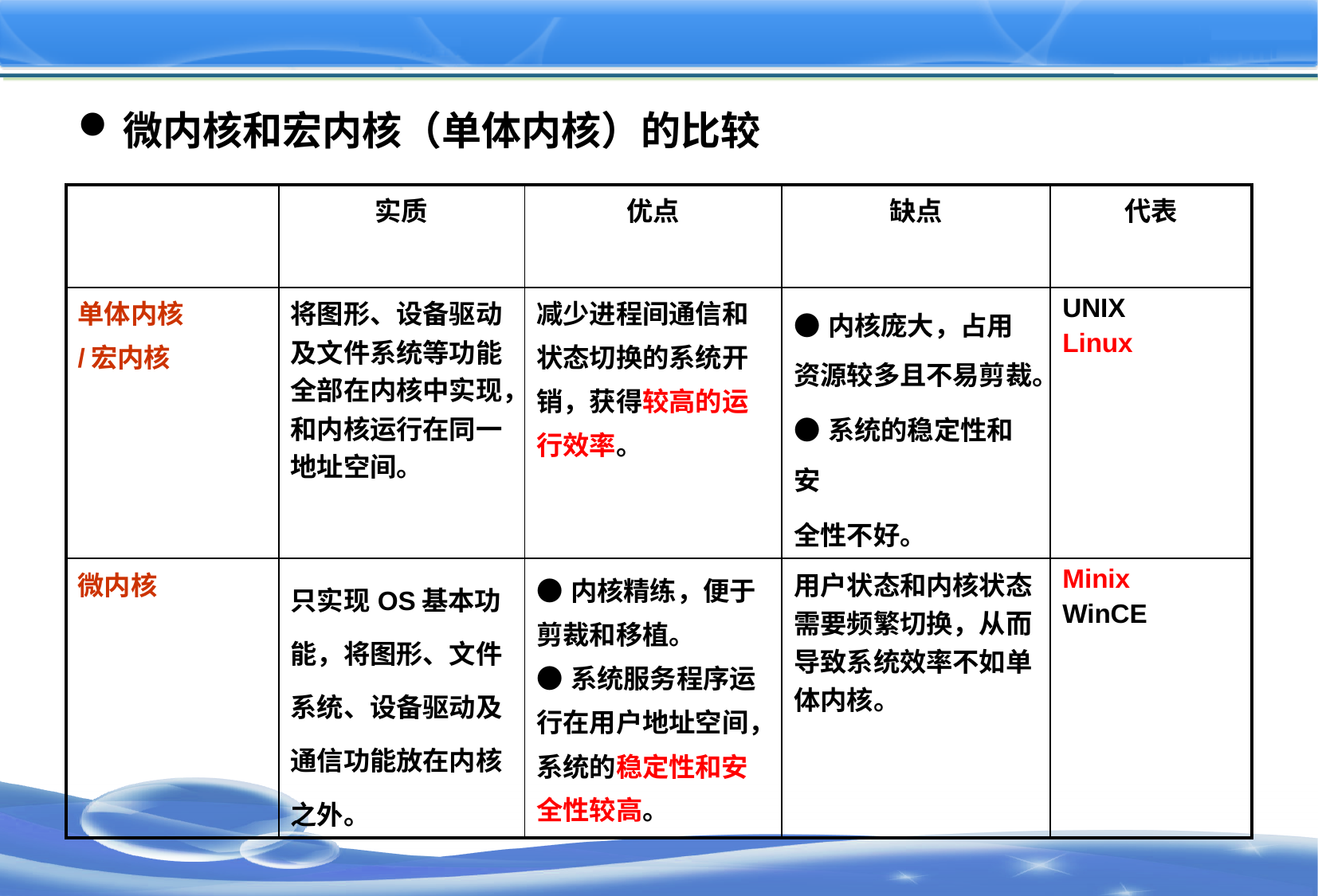

#
微内核和宏内核（单体内核）的比较

|  | 实质 | 优点 | 缺点 | 代表 |
| --- | --- | --- | --- | --- |
| 单体内核 /宏内核 | 将图形、设备驱动及文件系统等功能全部在内核中实现，和内核运行在同一地址空间。 | 减少进程间通信和 状态切换的系统开 销，获得较高的运 行效率。 | ●内核庞大，占用资源较多且不易剪裁。 ●系统的稳定性和安 全性不好。 | UNIX Linux |
| 微内核 | 只实现OS基本功能，将图形、文件系统、设备驱动及通信功能放在内核之外。 | ●内核精练，便于剪裁和移植。 ●系统服务程序运行在用户地址空间，系统的稳定性和安全性较高。 | 用户状态和内核状态需要频繁切换，从而导致系统效率不如单体内核。 | Minix WinCE |